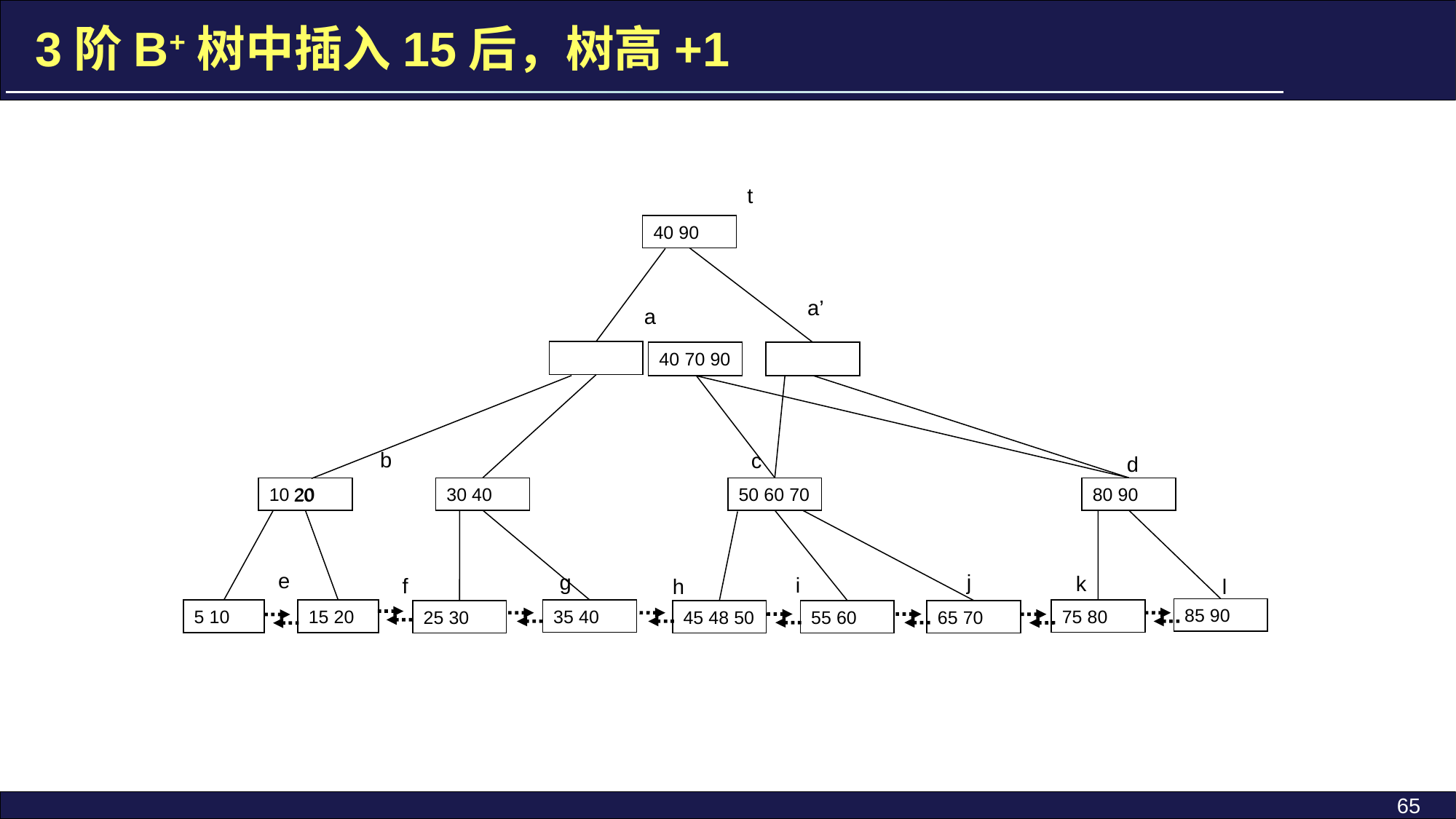

3阶B+树中插入15后，树高+1
t
40 90
a’
a

40
70 90

b
c
d
30 40
50 60 70
80 90
10 20
20
e
g
j
k
i
f
h
l
85 90
35 40
75 80
5 10
15 20
25 30
45 48 50
55 60
65 70

65